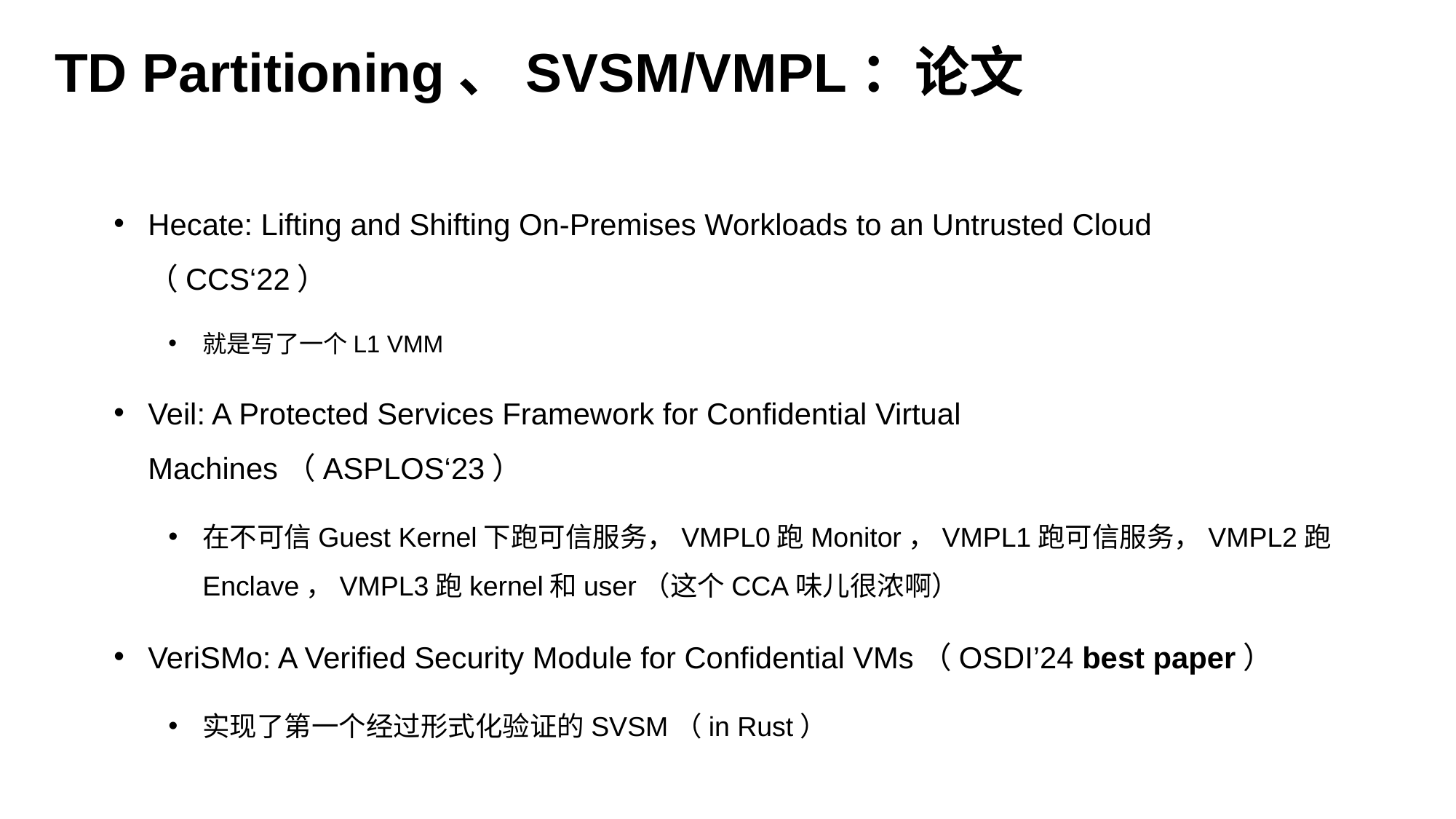

TD Partitioning、SVSM/VMPL：论文
Hecate: Lifting and Shifting On-Premises Workloads to an Untrusted Cloud （CCS‘22）
就是写了一个L1 VMM
Veil: A Protected Services Framework for Confidential Virtual Machines（ASPLOS‘23）
在不可信Guest Kernel下跑可信服务，VMPL0跑Monitor，VMPL1跑可信服务，VMPL2跑Enclave，VMPL3跑kernel和user（这个CCA味儿很浓啊）
VeriSMo: A Verified Security Module for Confidential VMs（OSDI’24 best paper）
实现了第一个经过形式化验证的SVSM（in Rust）